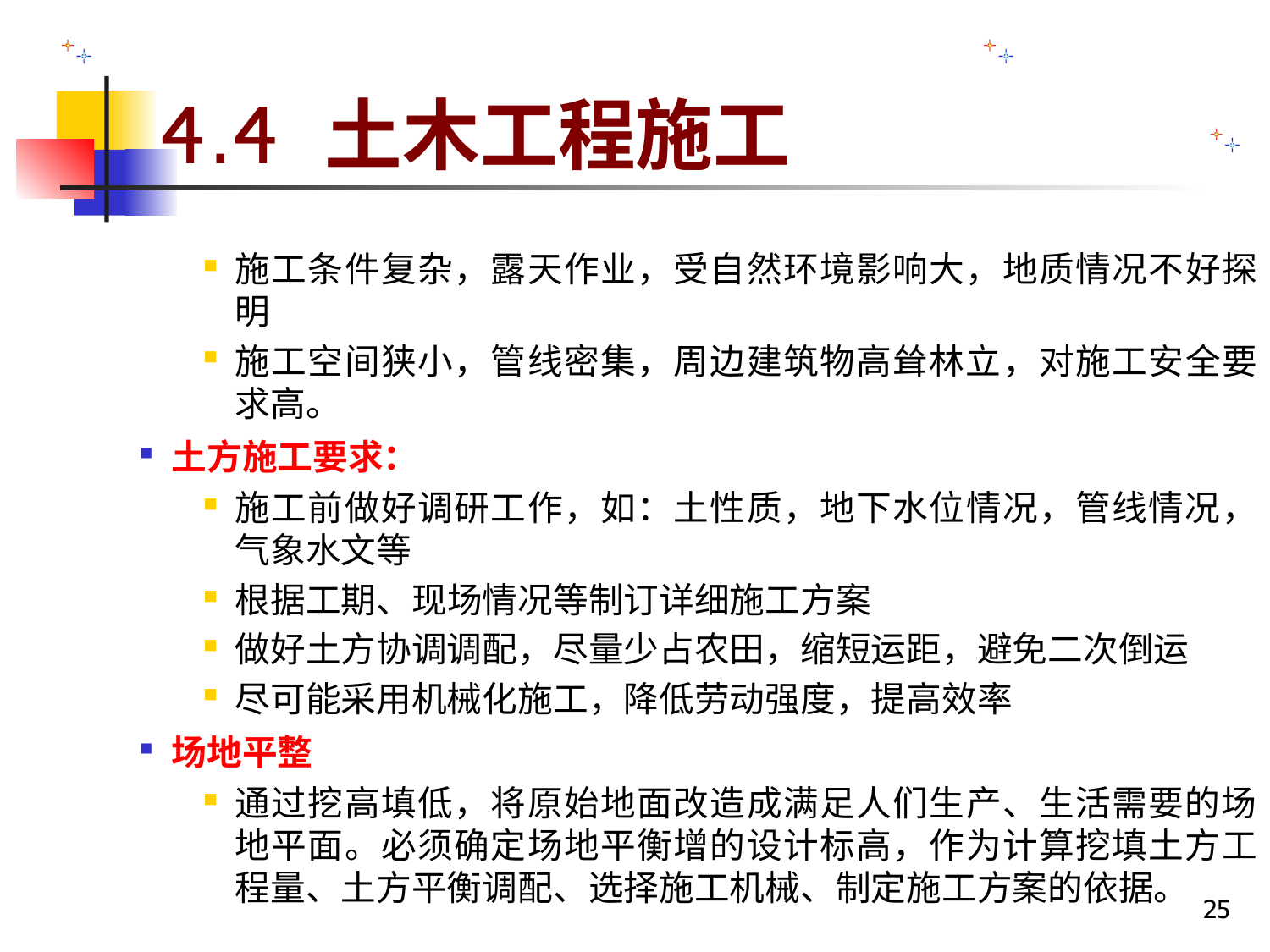

# 4.4 土木工程施工
施工条件复杂，露天作业，受自然环境影响大，地质情况不好探明
施工空间狭小，管线密集，周边建筑物高耸林立，对施工安全要求高。
土方施工要求：
施工前做好调研工作，如：土性质，地下水位情况，管线情况，气象水文等
根据工期、现场情况等制订详细施工方案
做好土方协调调配，尽量少占农田，缩短运距，避免二次倒运
尽可能采用机械化施工，降低劳动强度，提高效率
场地平整
通过挖高填低，将原始地面改造成满足人们生产、生活需要的场地平面。必须确定场地平衡增的设计标高，作为计算挖填土方工程量、土方平衡调配、选择施工机械、制定施工方案的依据。
25